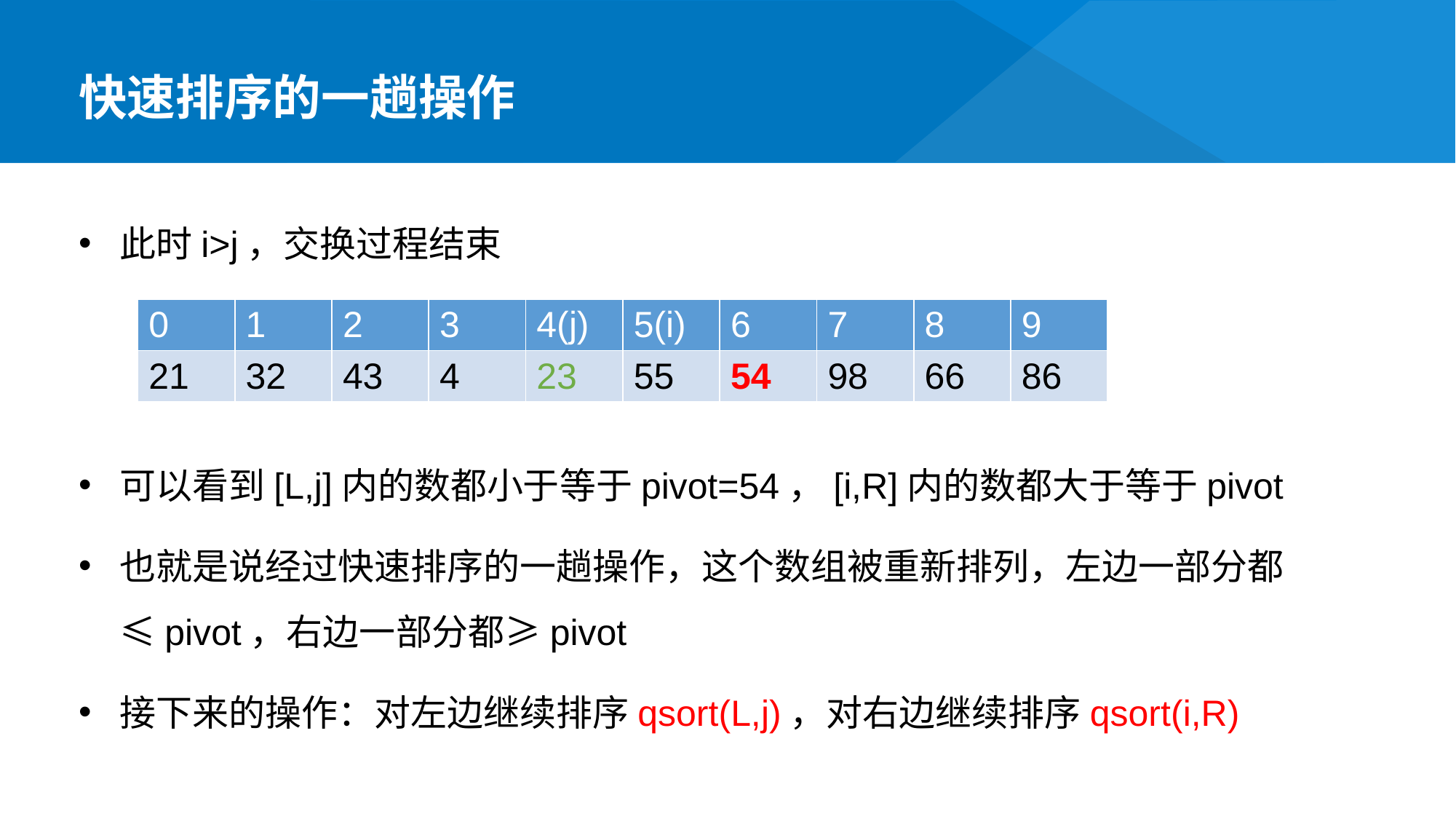

快速排序的一趟操作
此时i>j，交换过程结束

可以看到[L,j]内的数都小于等于pivot=54，[i,R]内的数都大于等于pivot
也就是说经过快速排序的一趟操作，这个数组被重新排列，左边一部分都≤pivot，右边一部分都≥pivot
接下来的操作：对左边继续排序qsort(L,j)，对右边继续排序qsort(i,R)
| 0 | 1 | 2 | 3 | 4(j) | 5(i) | 6 | 7 | 8 | 9 |
| --- | --- | --- | --- | --- | --- | --- | --- | --- | --- |
| 21 | 32 | 43 | 4 | 23 | 55 | 54 | 98 | 66 | 86 |